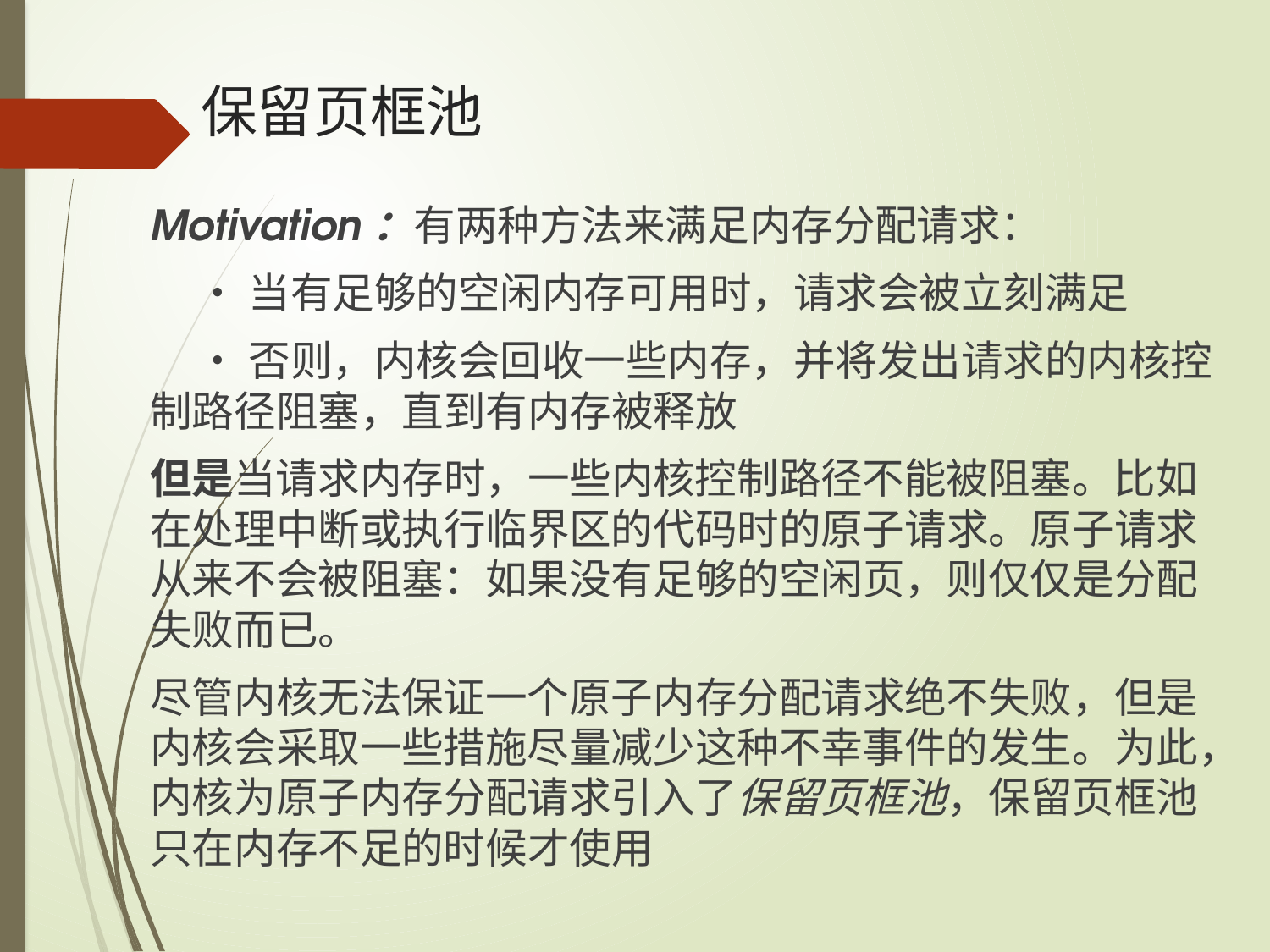

# 保留页框池
Motivation：有两种方法来满足内存分配请求：
     •当有足够的空闲内存可用时，请求会被立刻满足
     •否则，内核会回收一些内存，并将发出请求的内核控制路径阻塞，直到有内存被释放
但是当请求内存时，一些内核控制路径不能被阻塞。比如在处理中断或执行临界区的代码时的原子请求。原子请求从来不会被阻塞：如果没有足够的空闲页，则仅仅是分配失败而已。
尽管内核无法保证一个原子内存分配请求绝不失败，但是内核会采取一些措施尽量减少这种不幸事件的发生。为此，内核为原子内存分配请求引入了保留页框池，保留页框池只在内存不足的时候才使用